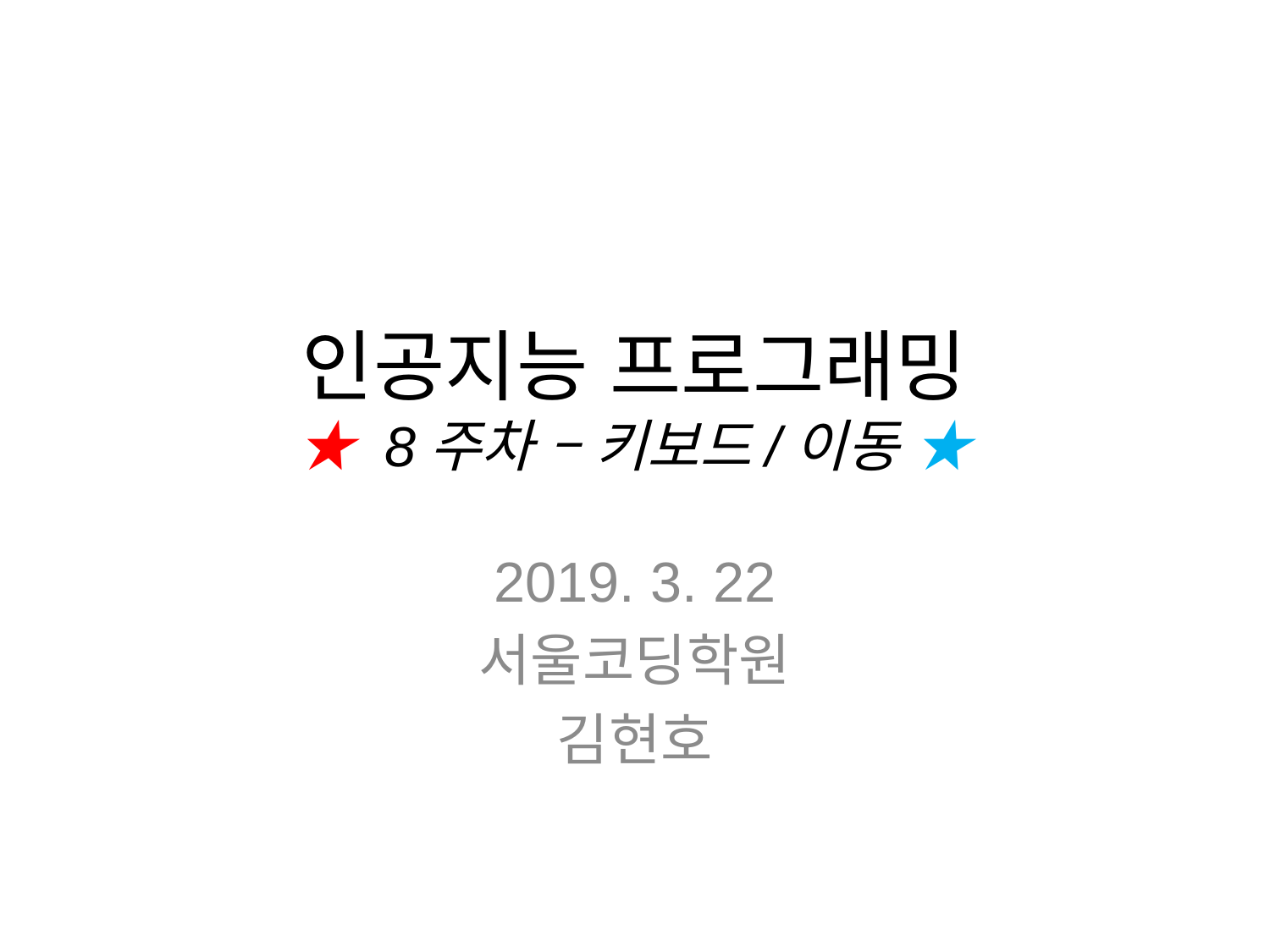

# 인공지능 프로그래밍 ★ 8주차 – 키보드/이동 ★
2019. 3. 22
서울코딩학원
김현호